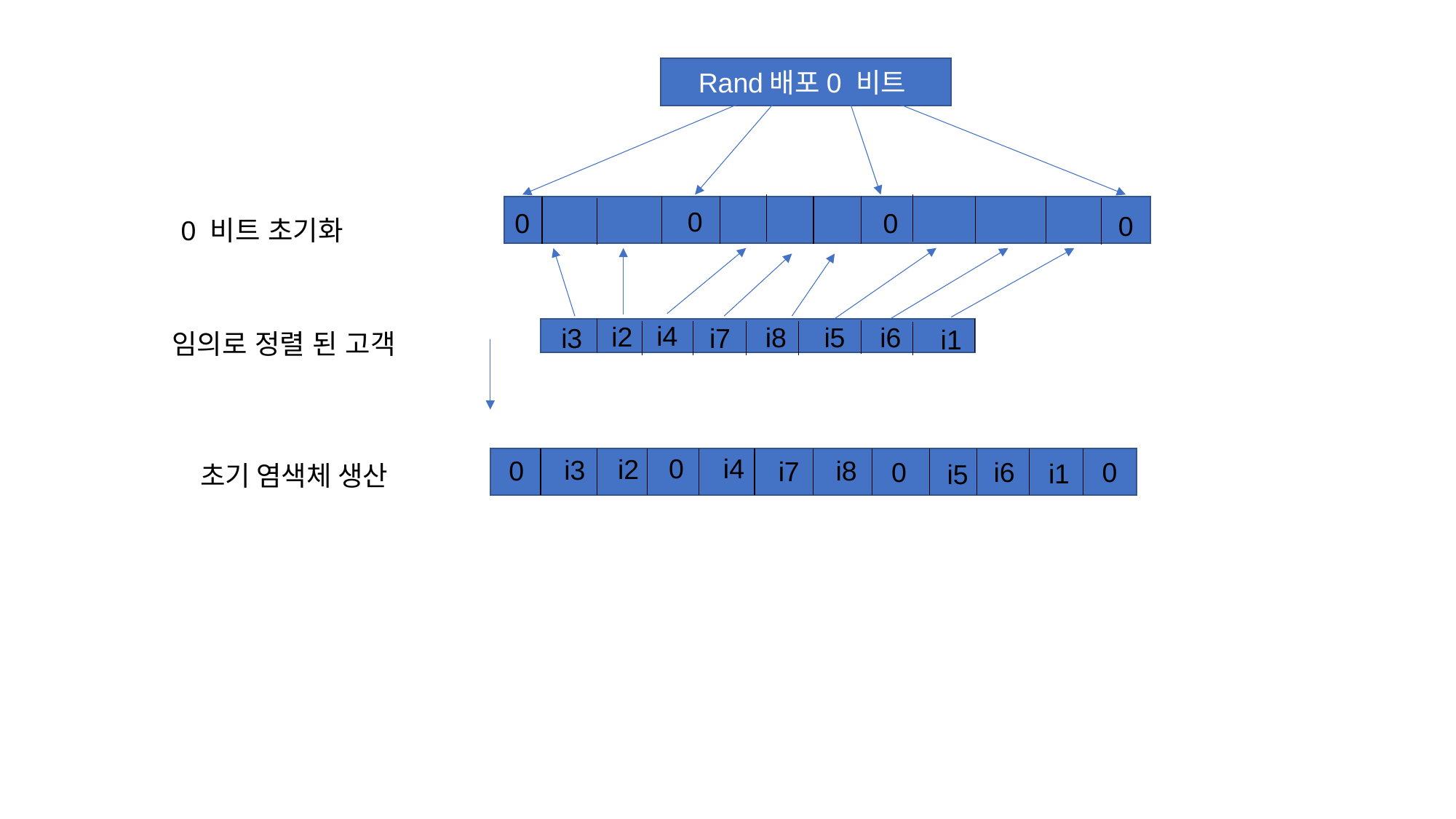

Rand배포0 비트

0
0
0
0
0 비트 초기화
i4
i2
i8
i5
i6
i7
i3
i1

임의로 정렬 된 고객
0
i4
i2
i3
i8

0
i7
0
i6
0
i1
i5
초기 염색체 생산